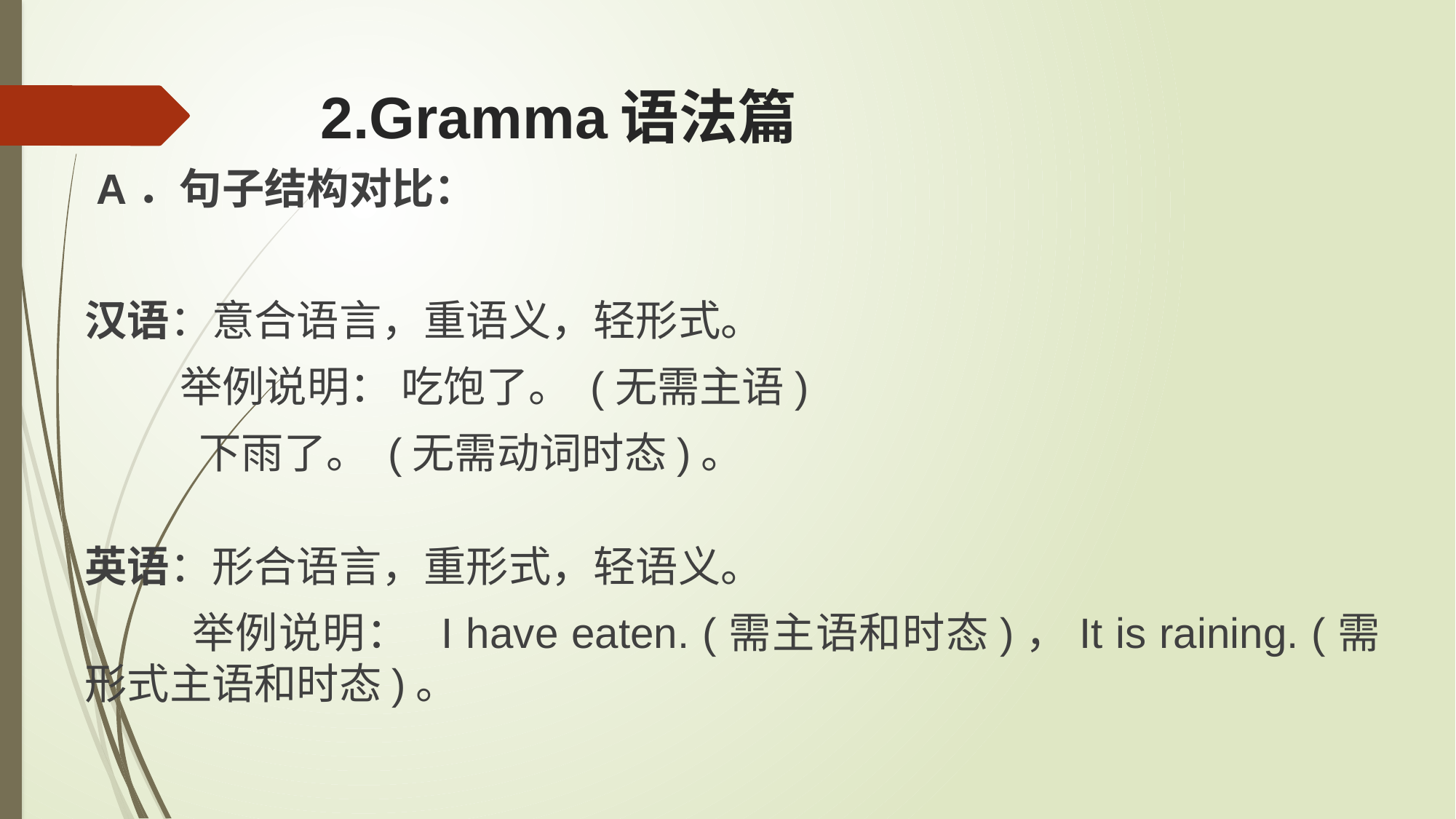

# 2.Gramma语法篇
 A．句子结构对比：

汉语：意合语言，重语义，轻形式。
         举例说明： 吃饱了。 (无需主语)
           下雨了。 (无需动词时态)。

英语：形合语言，重形式，轻语义。
         举例说明：  I have eaten. (需主语和时态)，It is raining. (需形式主语和时态)。